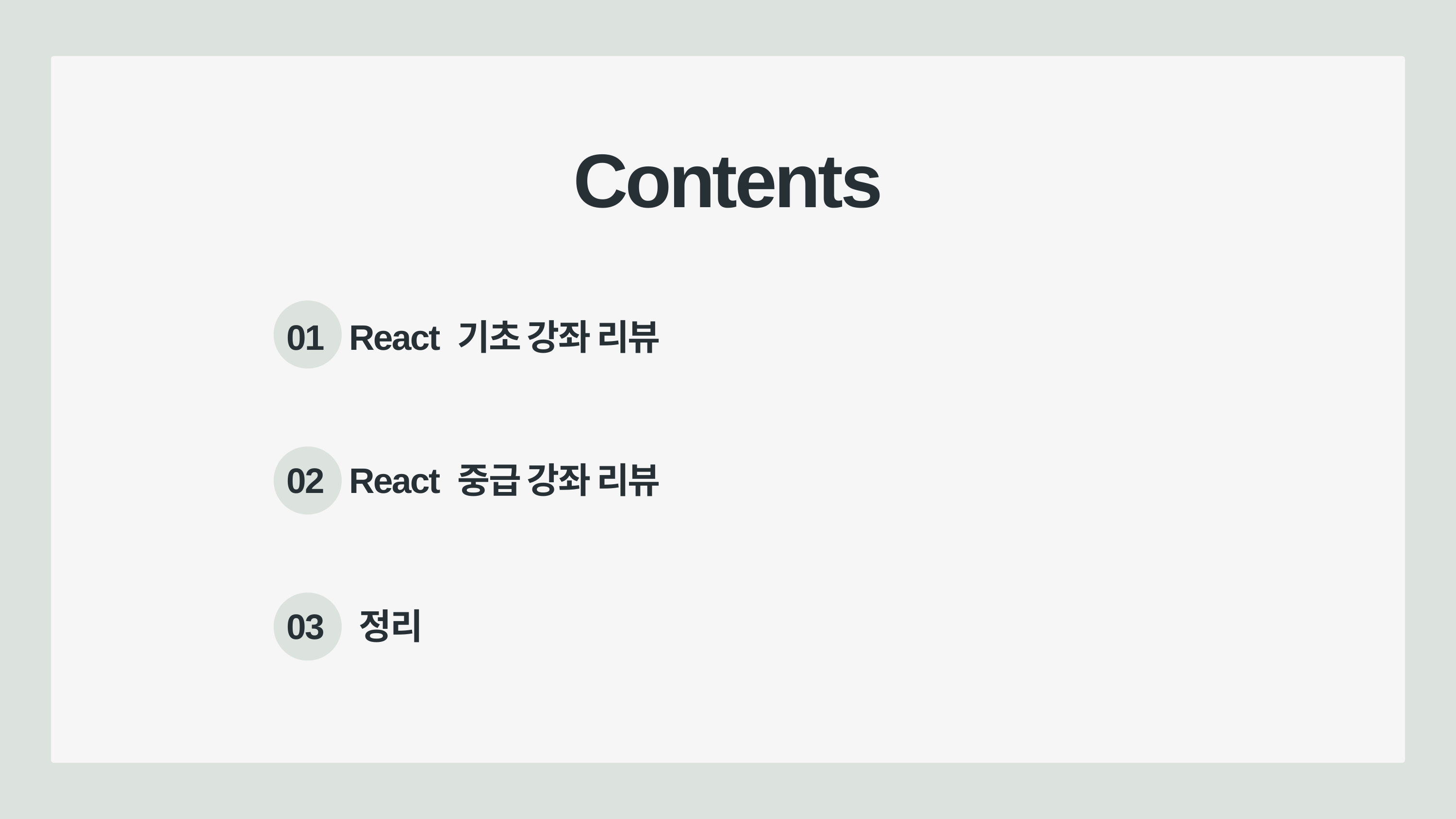

Contents

01   React 기초 강좌 리뷰

02   React 중급 강좌 리뷰

03   정리